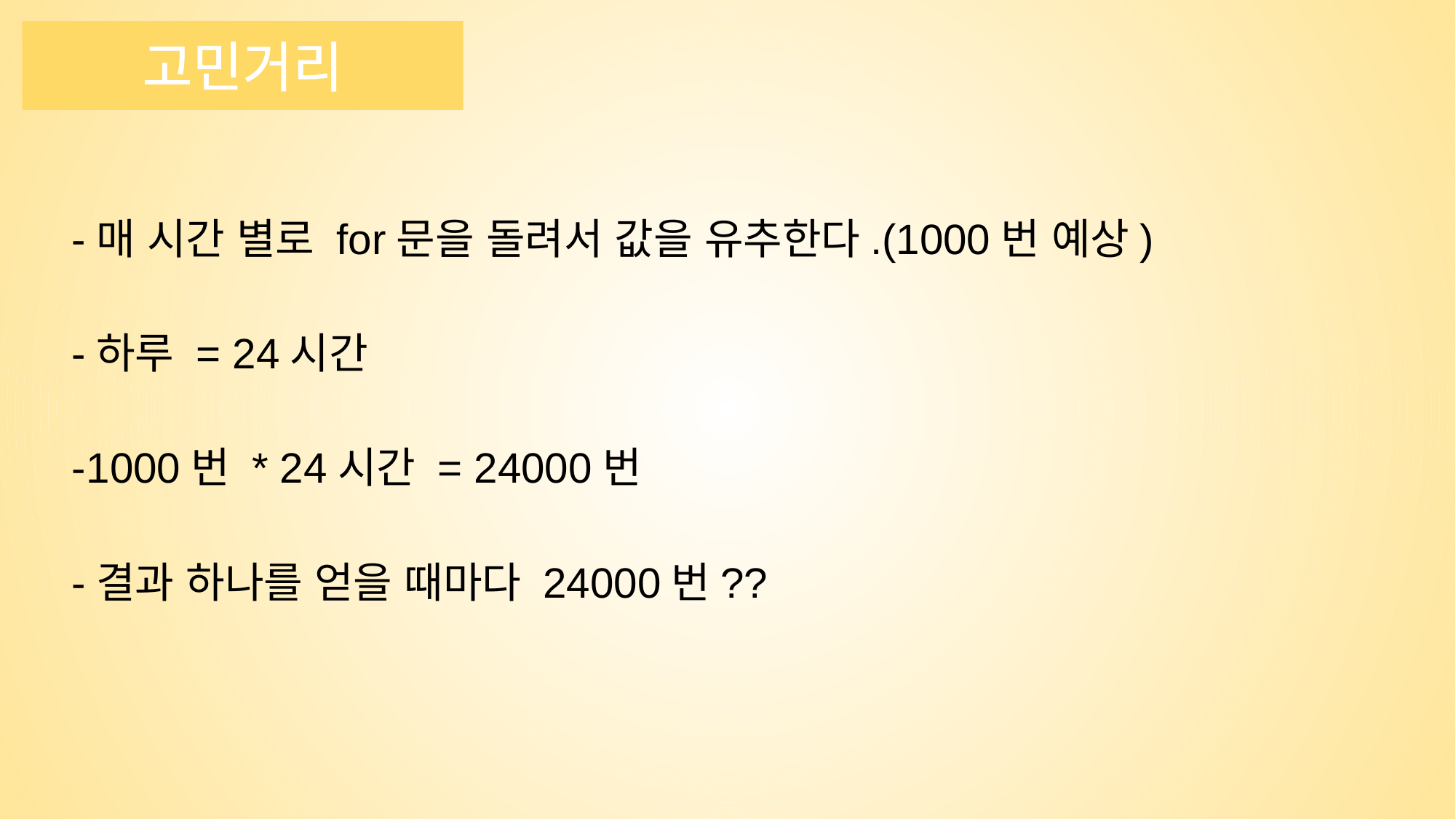

고민거리
-매 시간 별로 for문을 돌려서 값을 유추한다.(1000번 예상)
-하루 = 24시간
-1000번 * 24시간 = 24000번
-결과 하나를 얻을 때마다 24000번??